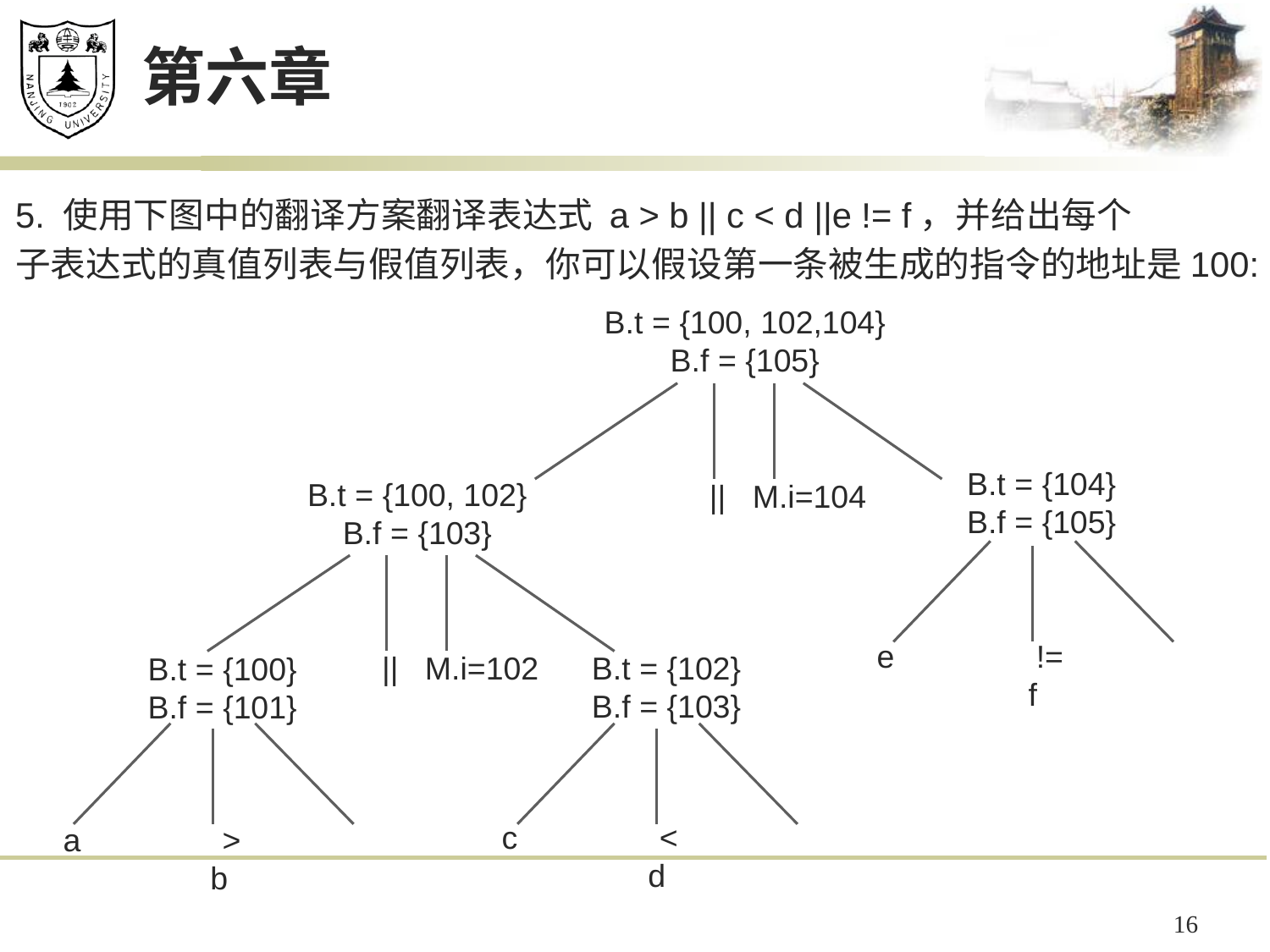

# 第六章
5. 使用下图中的翻译方案翻译表达式 a > b || c < d ||e != f，并给出每个
子表达式的真值列表与假值列表，你可以假设第一条被生成的指令的地址是100:

B.t = {100, 102,104}
B.f = {105}
||   M.i=104
B.t = {104}
B.f = {105}
e                !=               f
B.t = {100, 102}
B.f = {103}
||   M.i=102
B.t = {102}
B.f = {103}
c                <                d
B.t = {100}
B.f = {101}
a                >                b